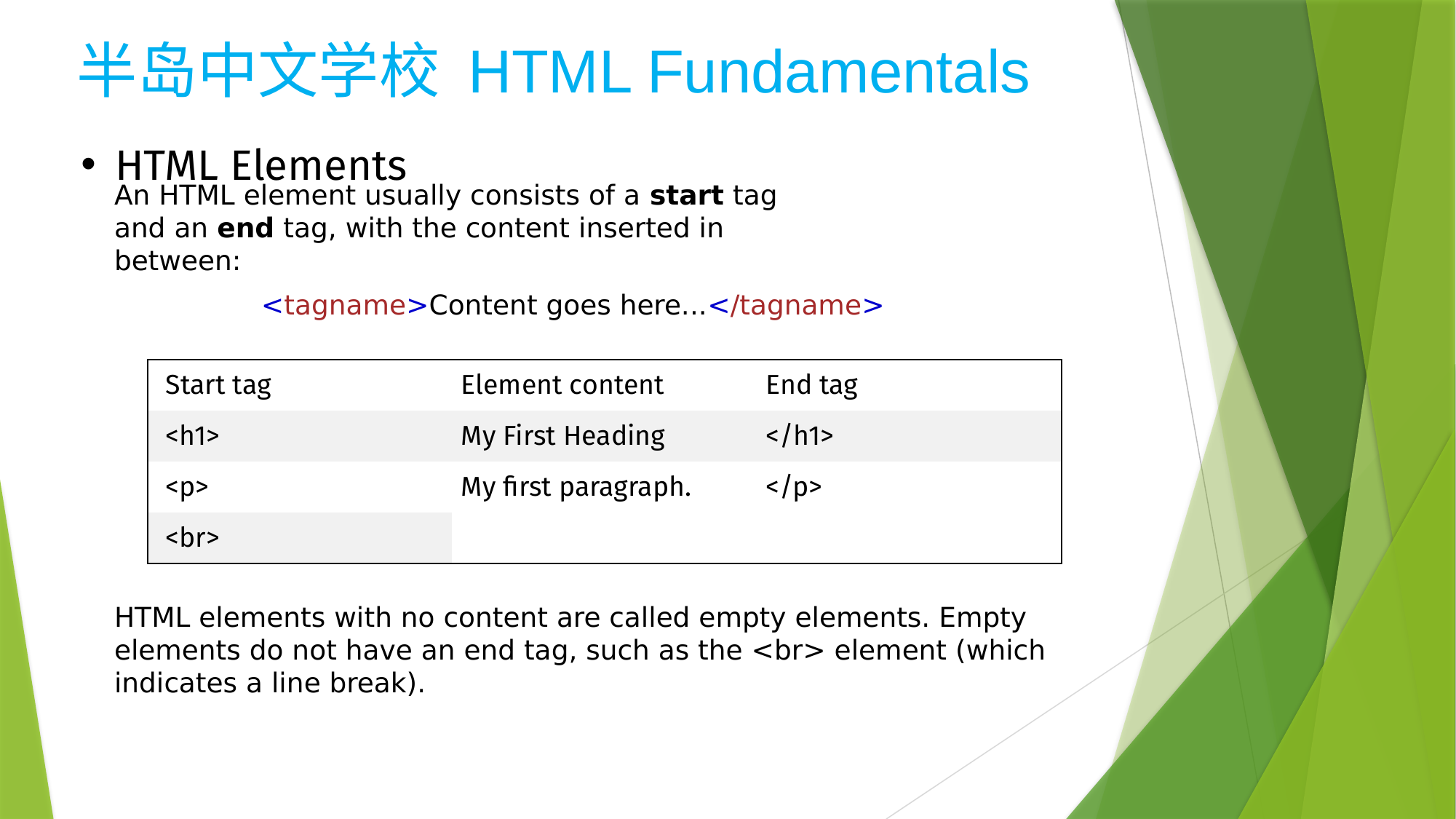

半岛中文学校 HTML Fundamentals
HTML Elements

An HTML element usually consists of a start tag and an end tag, with the content inserted in between:
<tagname>Content goes here...</tagname>
| Start tag | Element content | End tag |
| --- | --- | --- |
| <h1> | My First Heading | </h1> |
| <p> | My first paragraph. | </p> |
| <br> |  |  |
HTML elements with no content are called empty elements. Empty elements do not have an end tag, such as the <br> element (which indicates a line break).